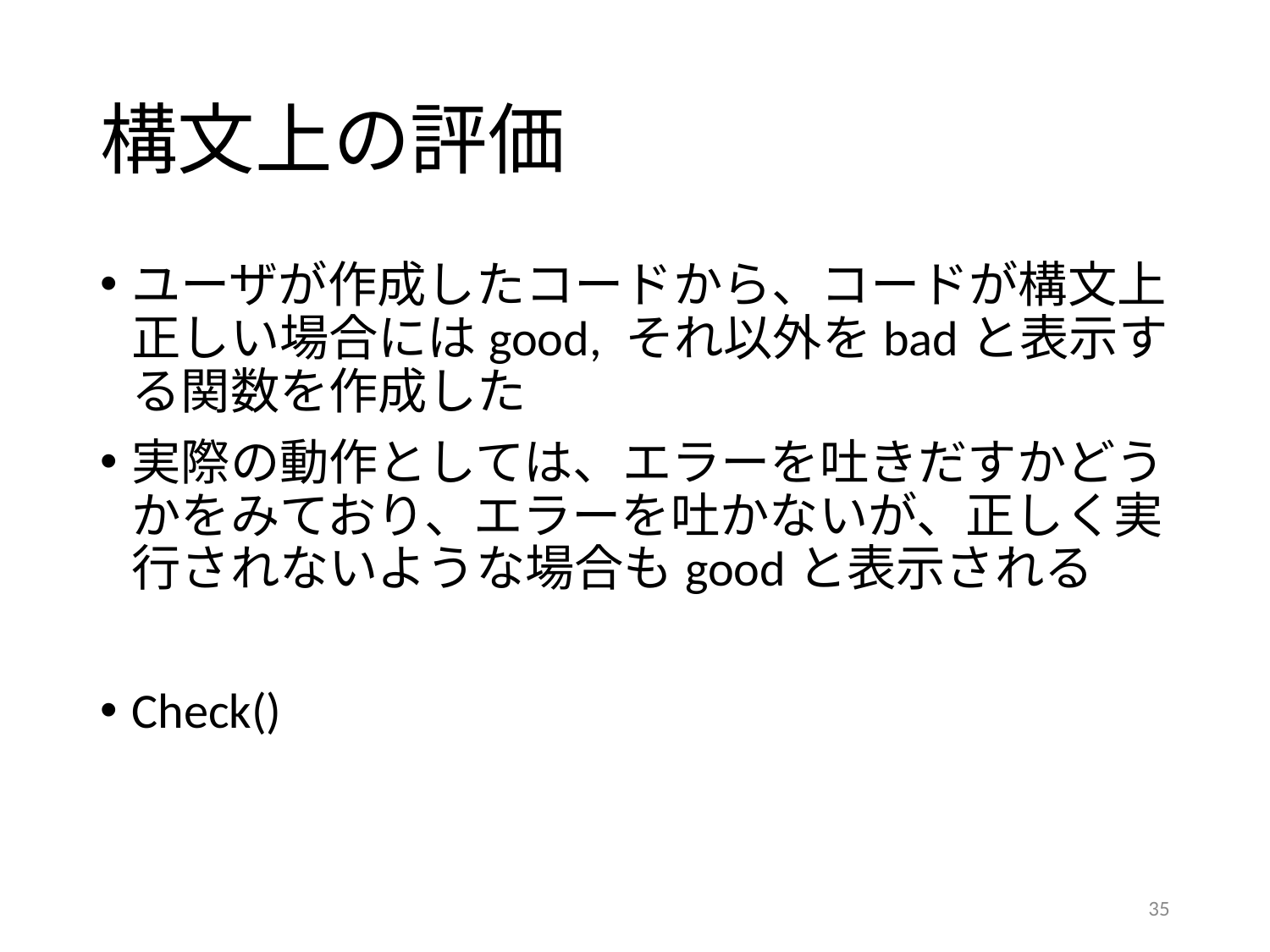

# 構文上の評価
ユーザが作成したコードから、コードが構文上正しい場合にはgood, それ以外をbadと表示する関数を作成した
実際の動作としては、エラーを吐きだすかどうかをみており、エラーを吐かないが、正しく実行されないような場合もgoodと表示される

Check()
35